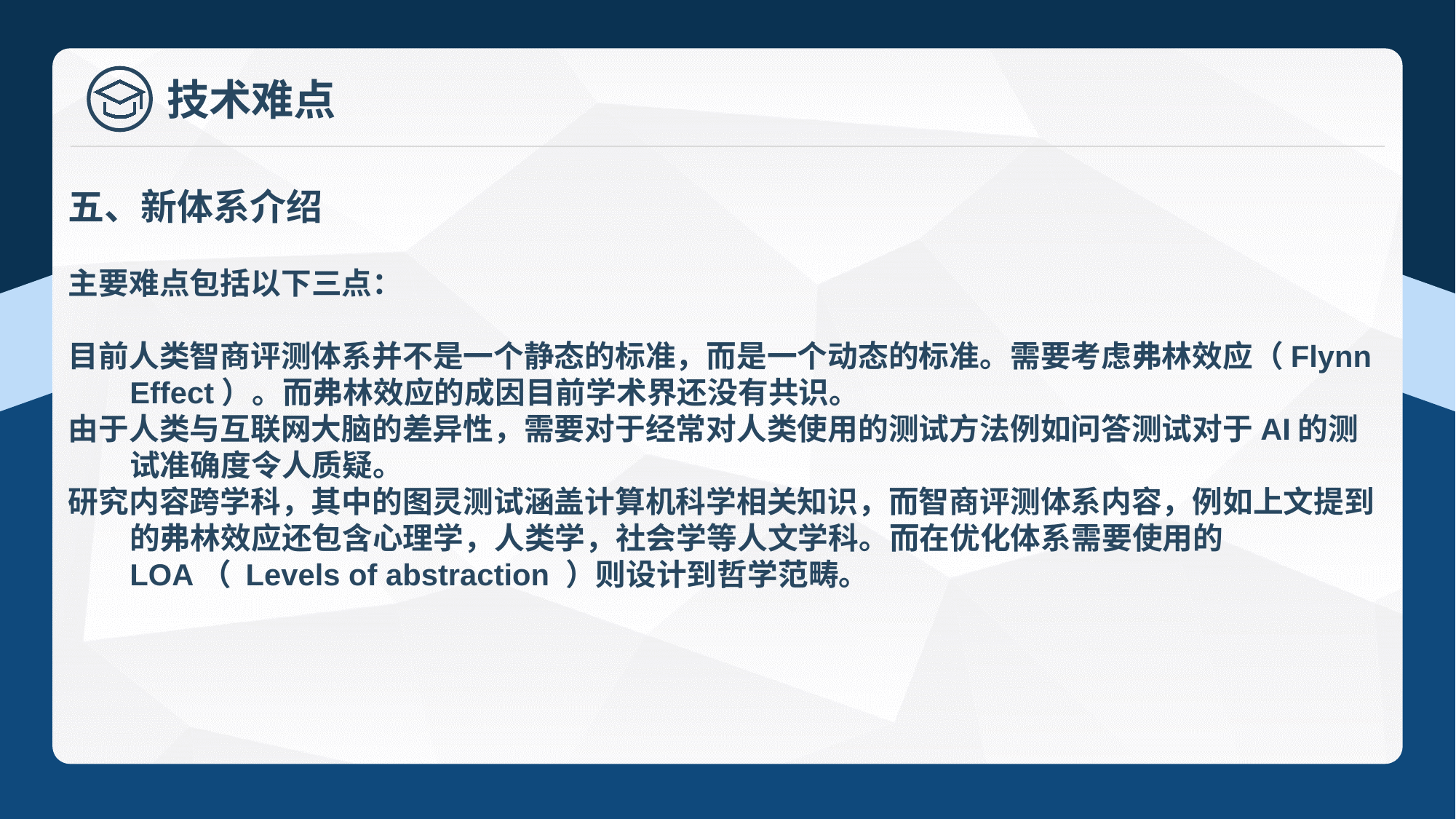

五、新体系介绍

主要难点包括以下三点：

目前人类智商评测体系并不是一个静态的标准，而是一个动态的标准。需要考虑弗林效应（Flynn Effect）。而弗林效应的成因目前学术界还没有共识。
由于人类与互联网大脑的差异性，需要对于经常对人类使用的测试方法例如问答测试对于AI的测试准确度令人质疑。
研究内容跨学科，其中的图灵测试涵盖计算机科学相关知识，而智商评测体系内容，例如上文提到的弗林效应还包含心理学，人类学，社会学等人文学科。而在优化体系需要使用的LOA（ Levels of abstraction ）则设计到哲学范畴。

技术难点